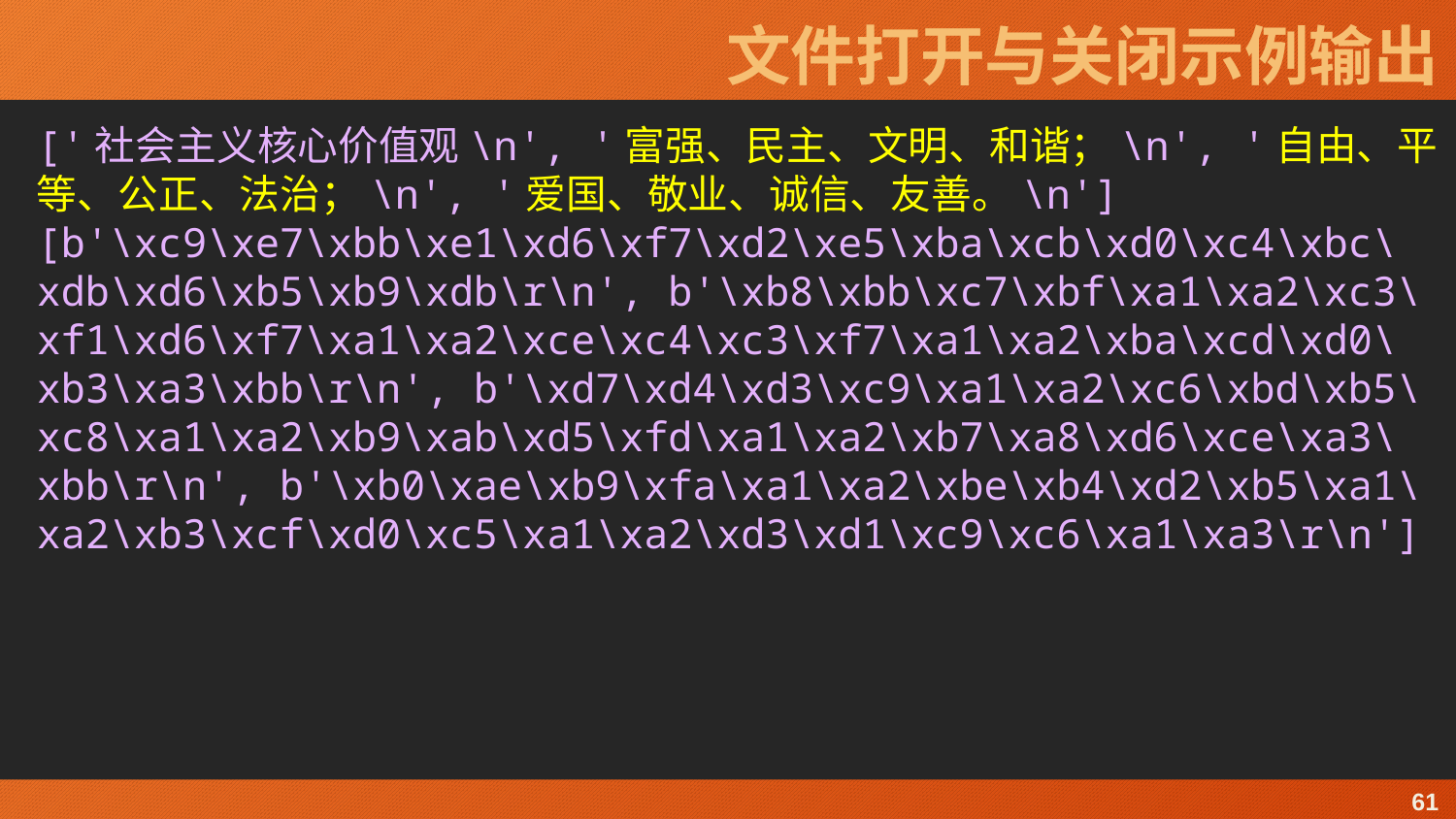

# 文件打开与关闭示例输出
['社会主义核心价值观\n', '富强、民主、文明、和谐；\n', '自由、平等、公正、法治；\n', '爱国、敬业、诚信、友善。\n']
[b'\xc9\xe7\xbb\xe1\xd6\xf7\xd2\xe5\xba\xcb\xd0\xc4\xbc\xdb\xd6\xb5\xb9\xdb\r\n', b'\xb8\xbb\xc7\xbf\xa1\xa2\xc3\xf1\xd6\xf7\xa1\xa2\xce\xc4\xc3\xf7\xa1\xa2\xba\xcd\xd0\xb3\xa3\xbb\r\n', b'\xd7\xd4\xd3\xc9\xa1\xa2\xc6\xbd\xb5\xc8\xa1\xa2\xb9\xab\xd5\xfd\xa1\xa2\xb7\xa8\xd6\xce\xa3\xbb\r\n', b'\xb0\xae\xb9\xfa\xa1\xa2\xbe\xb4\xd2\xb5\xa1\xa2\xb3\xcf\xd0\xc5\xa1\xa2\xd3\xd1\xc9\xc6\xa1\xa3\r\n']
61